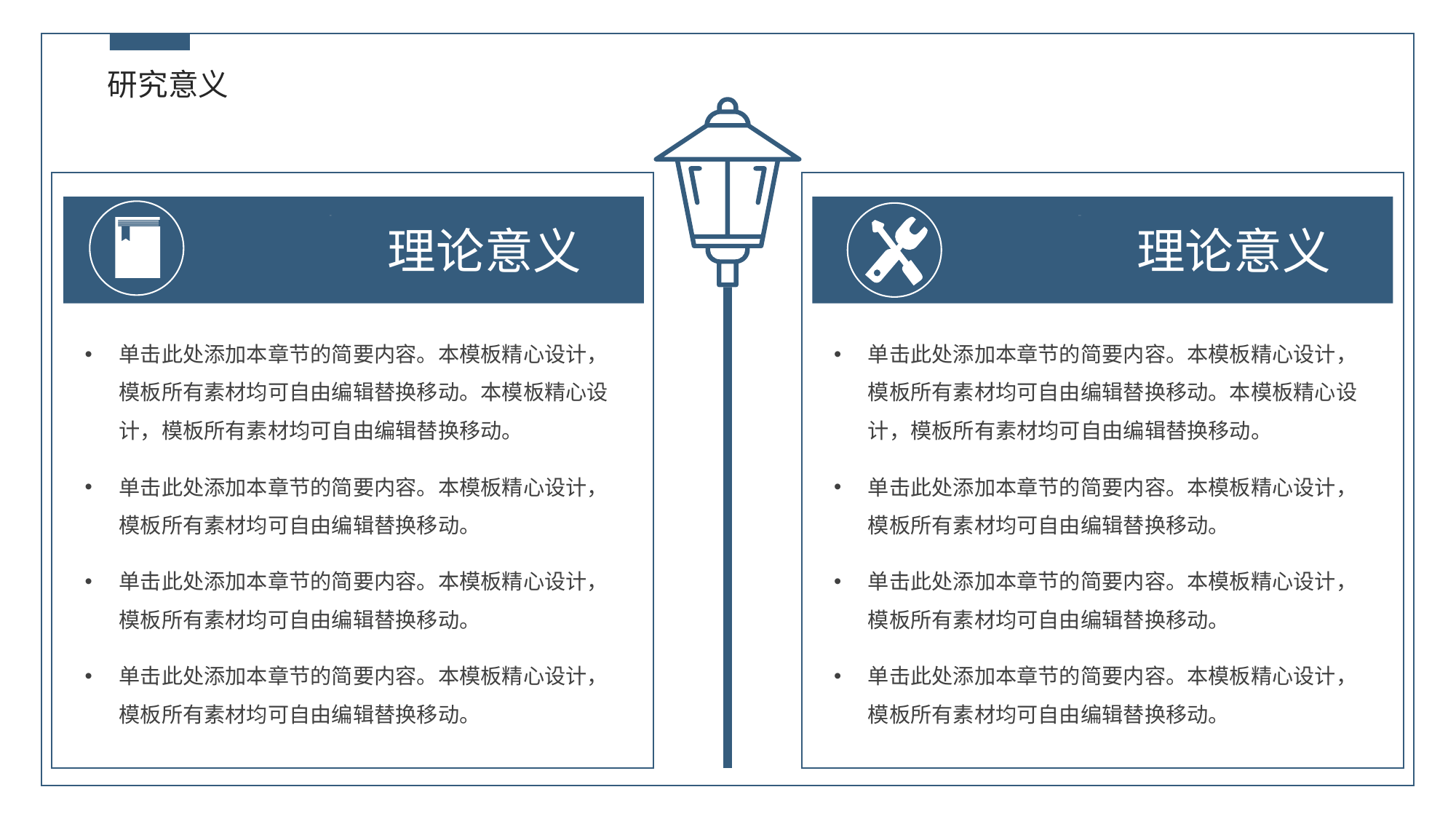

研究意义

理论意义
理论意义

单击此处添加本章节的简要内容。本模板精心设计，模板所有素材均可自由编辑替换移动。本模板精心设计，模板所有素材均可自由编辑替换移动。
单击此处添加本章节的简要内容。本模板精心设计，模板所有素材均可自由编辑替换移动。
单击此处添加本章节的简要内容。本模板精心设计，模板所有素材均可自由编辑替换移动。
单击此处添加本章节的简要内容。本模板精心设计，模板所有素材均可自由编辑替换移动。
单击此处添加本章节的简要内容。本模板精心设计，模板所有素材均可自由编辑替换移动。本模板精心设计，模板所有素材均可自由编辑替换移动。
单击此处添加本章节的简要内容。本模板精心设计，模板所有素材均可自由编辑替换移动。
单击此处添加本章节的简要内容。本模板精心设计，模板所有素材均可自由编辑替换移动。
单击此处添加本章节的简要内容。本模板精心设计，模板所有素材均可自由编辑替换移动。